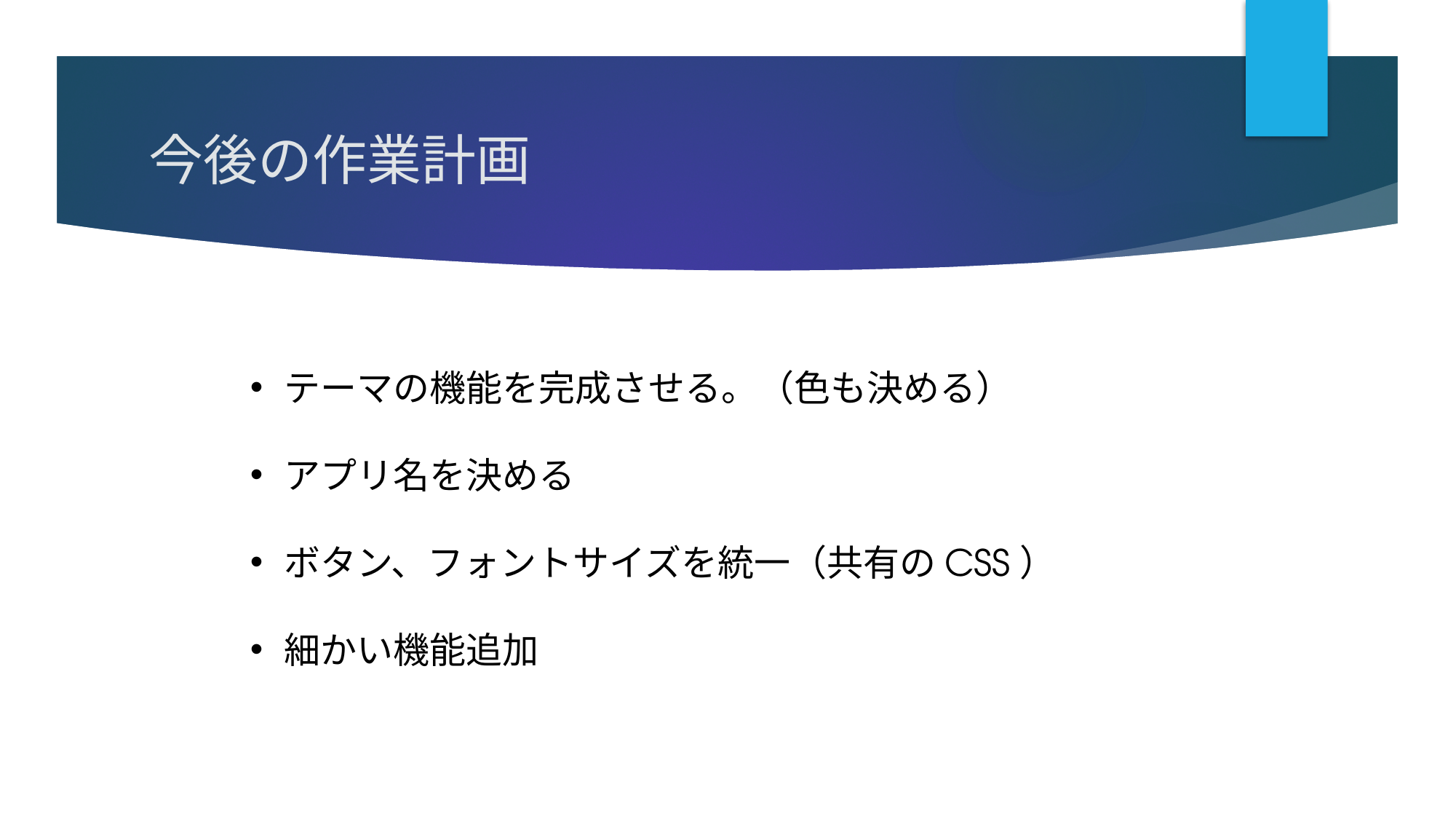

# 今後の作業計画
テーマの機能を完成させる。（色も決める）

アプリ名を決める

ボタン、フォントサイズを統一（共有のCSS）

細かい機能追加